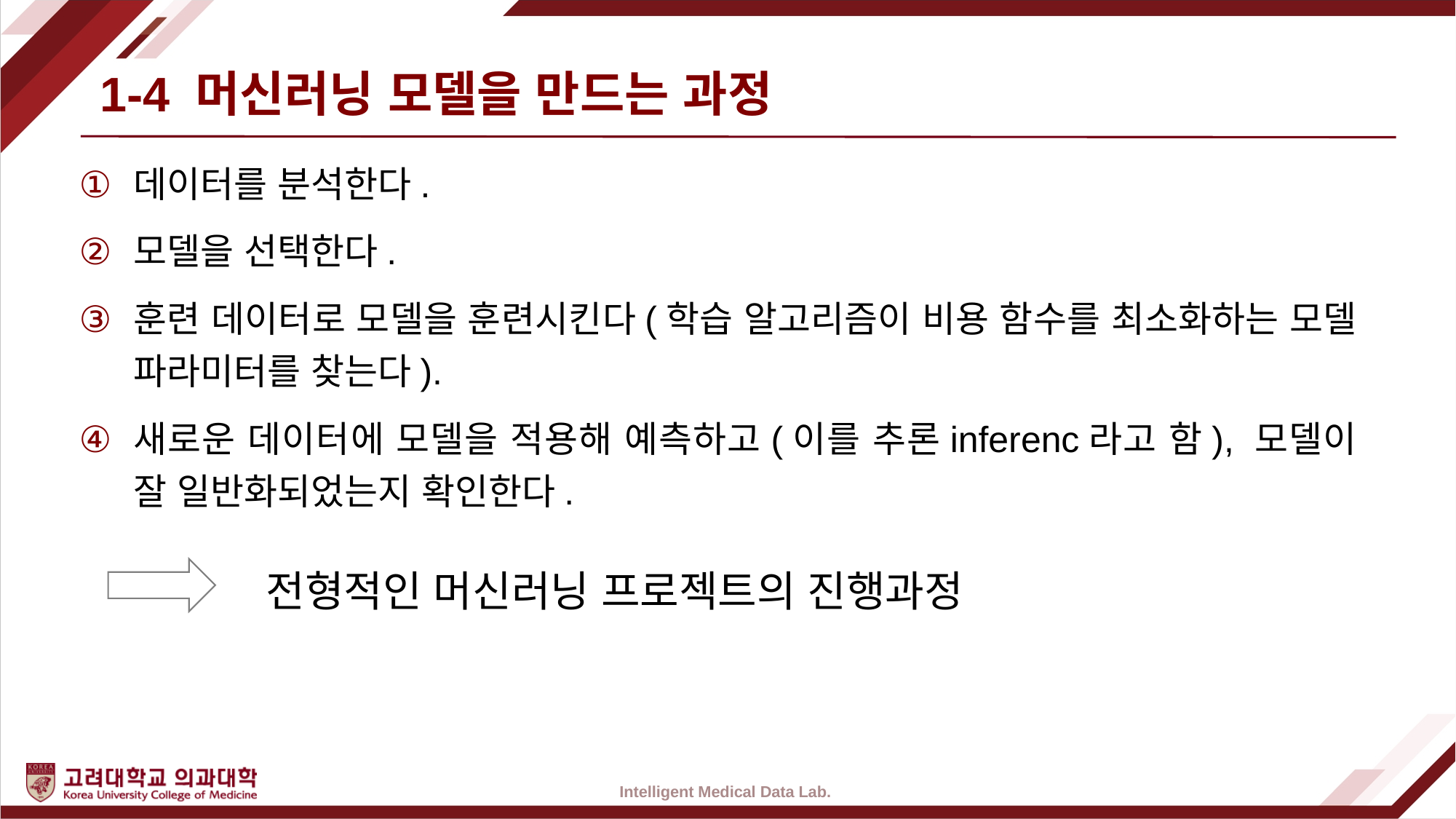

# 1-4 머신러닝 모델을 만드는 과정
데이터를 분석한다.
모델을 선택한다.
훈련 데이터로 모델을 훈련시킨다(학습 알고리즘이 비용 함수를 최소화하는 모델 파라미터를 찾는다).
새로운 데이터에 모델을 적용해 예측하고(이를 추론inferenc라고 함), 모델이 잘 일반화되었는지 확인한다.

전형적인 머신러닝 프로젝트의 진행과정
Intelligent Medical Data Lab.